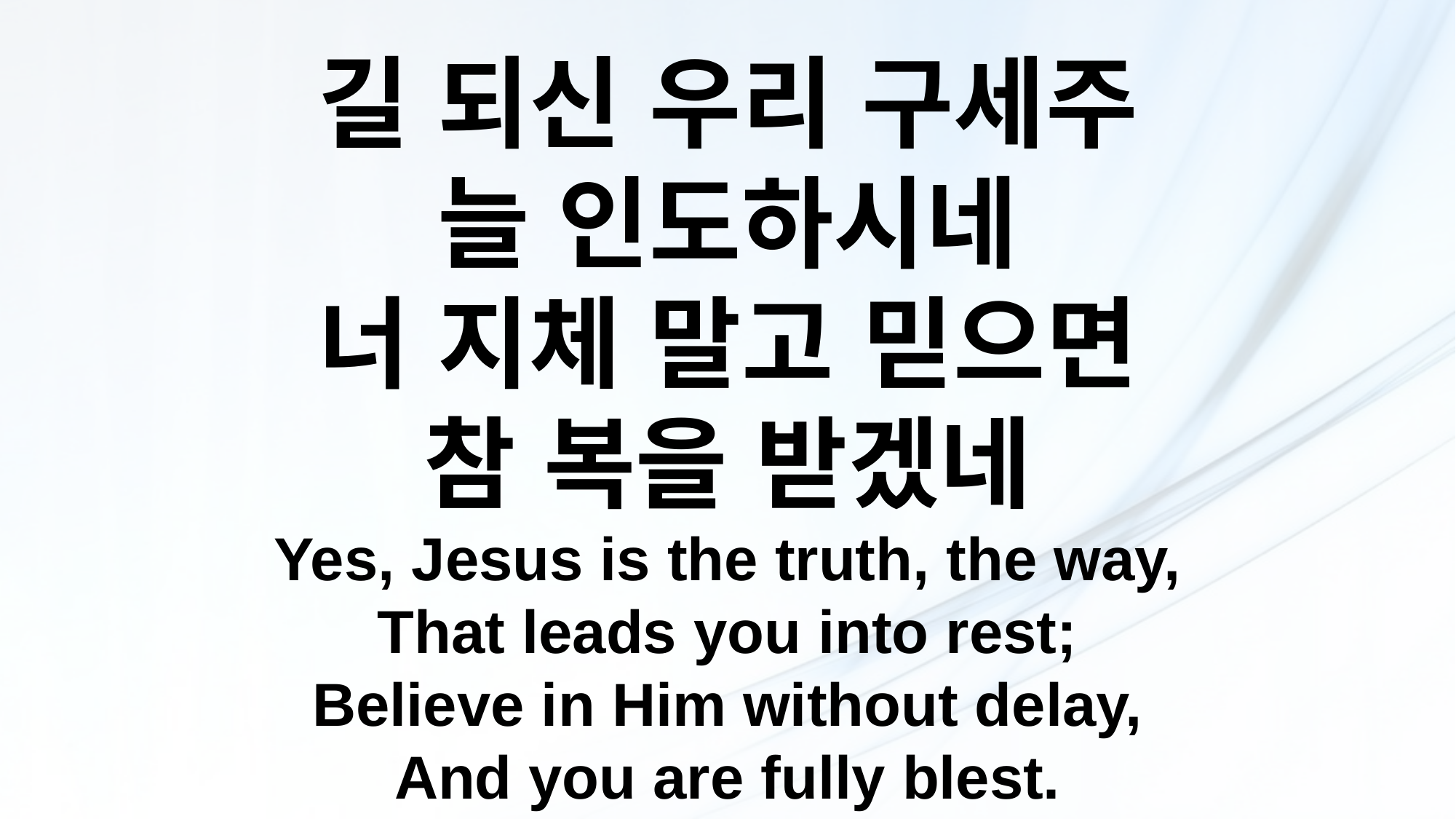

길 되신 우리 구세주
늘 인도하시네
너 지체 말고 믿으면
참 복을 받겠네
Yes, Jesus is the truth, the way,
That leads you into rest;
Believe in Him without delay,
And you are fully blest.